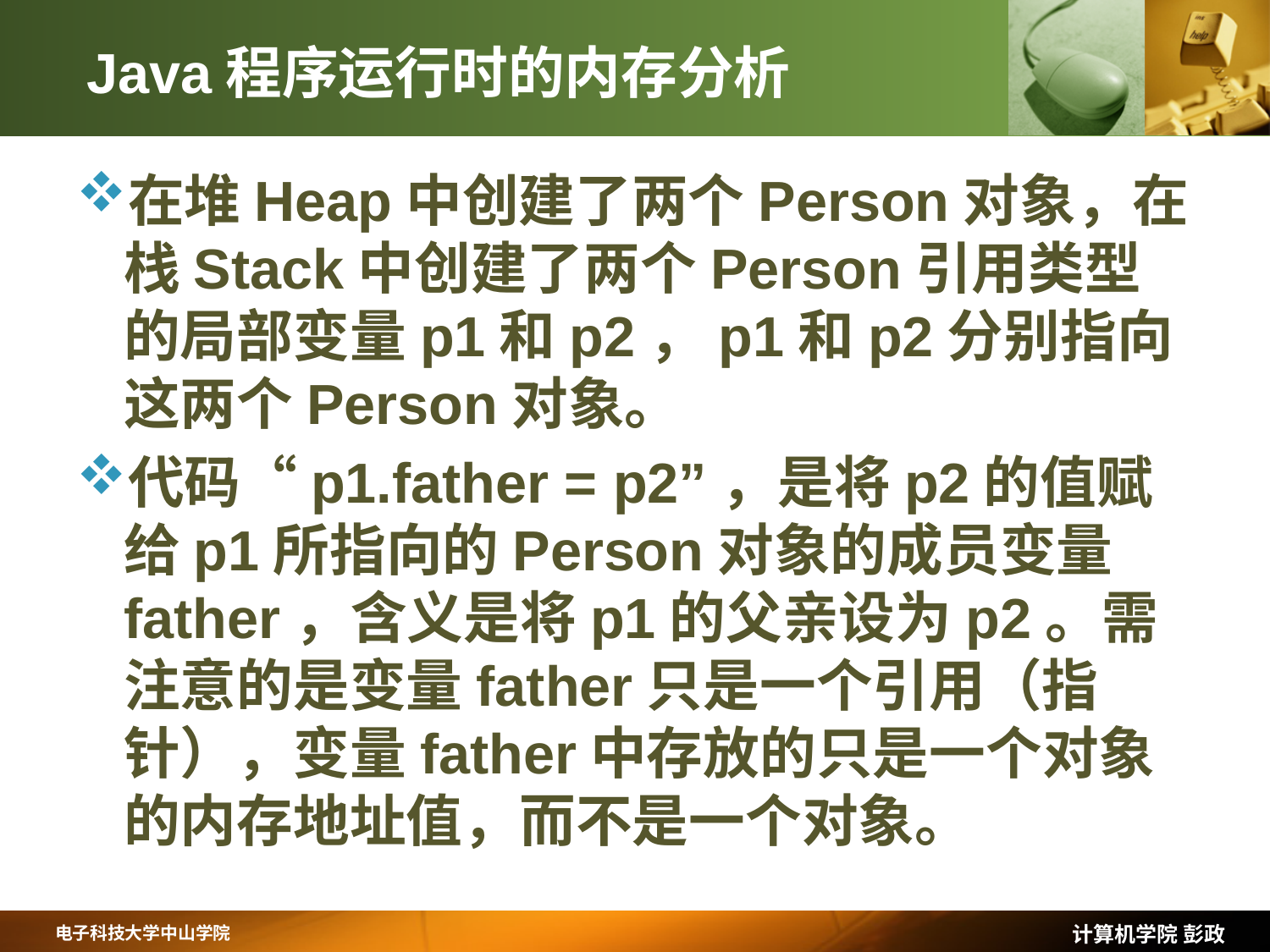

# Java程序运行时的内存分析
在堆Heap中创建了两个Person对象，在栈Stack中创建了两个Person引用类型的局部变量p1和p2，p1和p2分别指向这两个Person对象。
代码“p1.father = p2”，是将p2的值赋给p1所指向的Person对象的成员变量father，含义是将p1的父亲设为p2。需注意的是变量father只是一个引用（指针），变量father中存放的只是一个对象的内存地址值，而不是一个对象。
计算机学院 彭政
电子科技大学中山学院